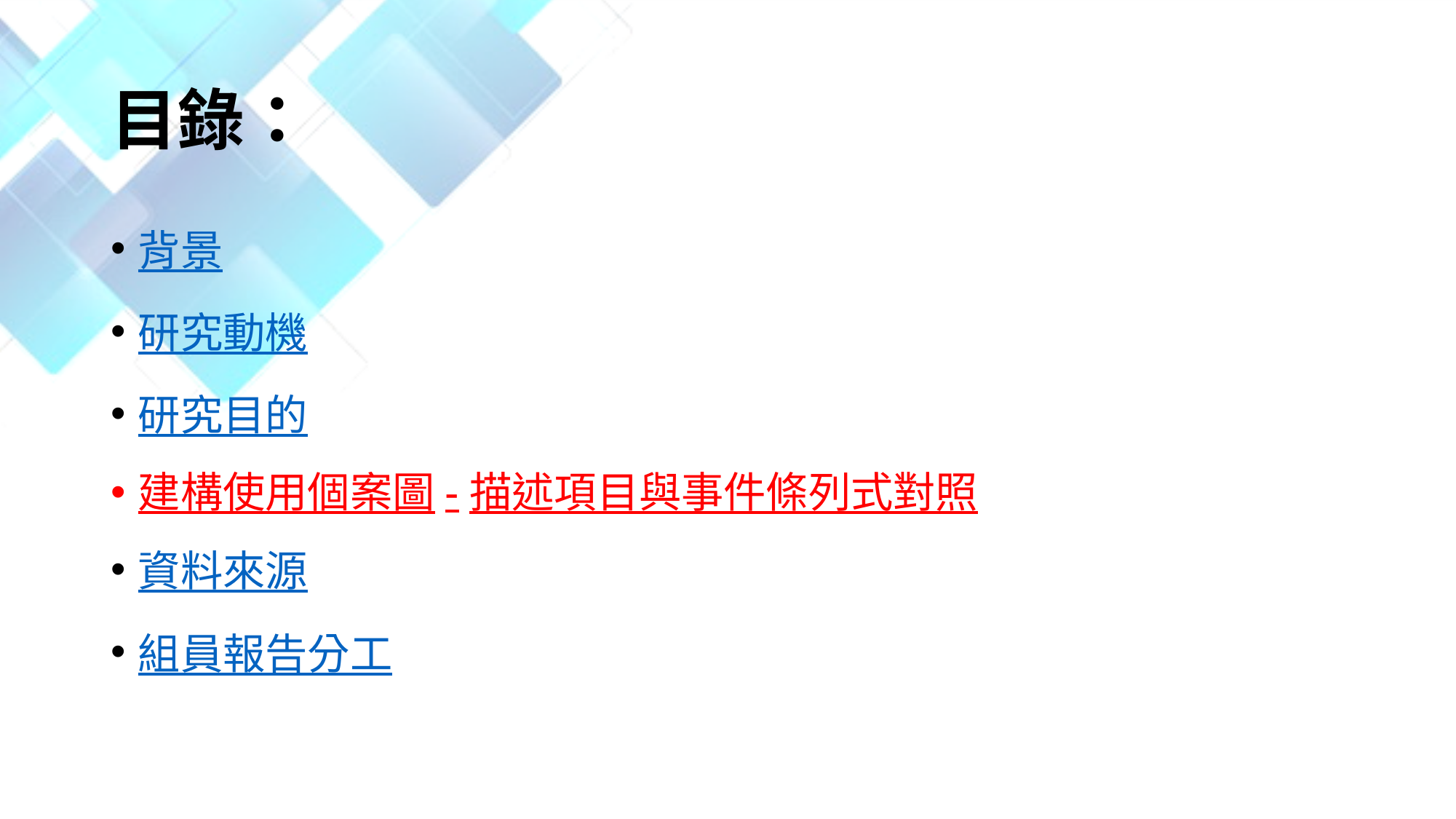

# 目錄：
背景
研究動機
研究目的
建構使用個案圖-描述項目與事件條列式對照
資料來源
組員報告分工